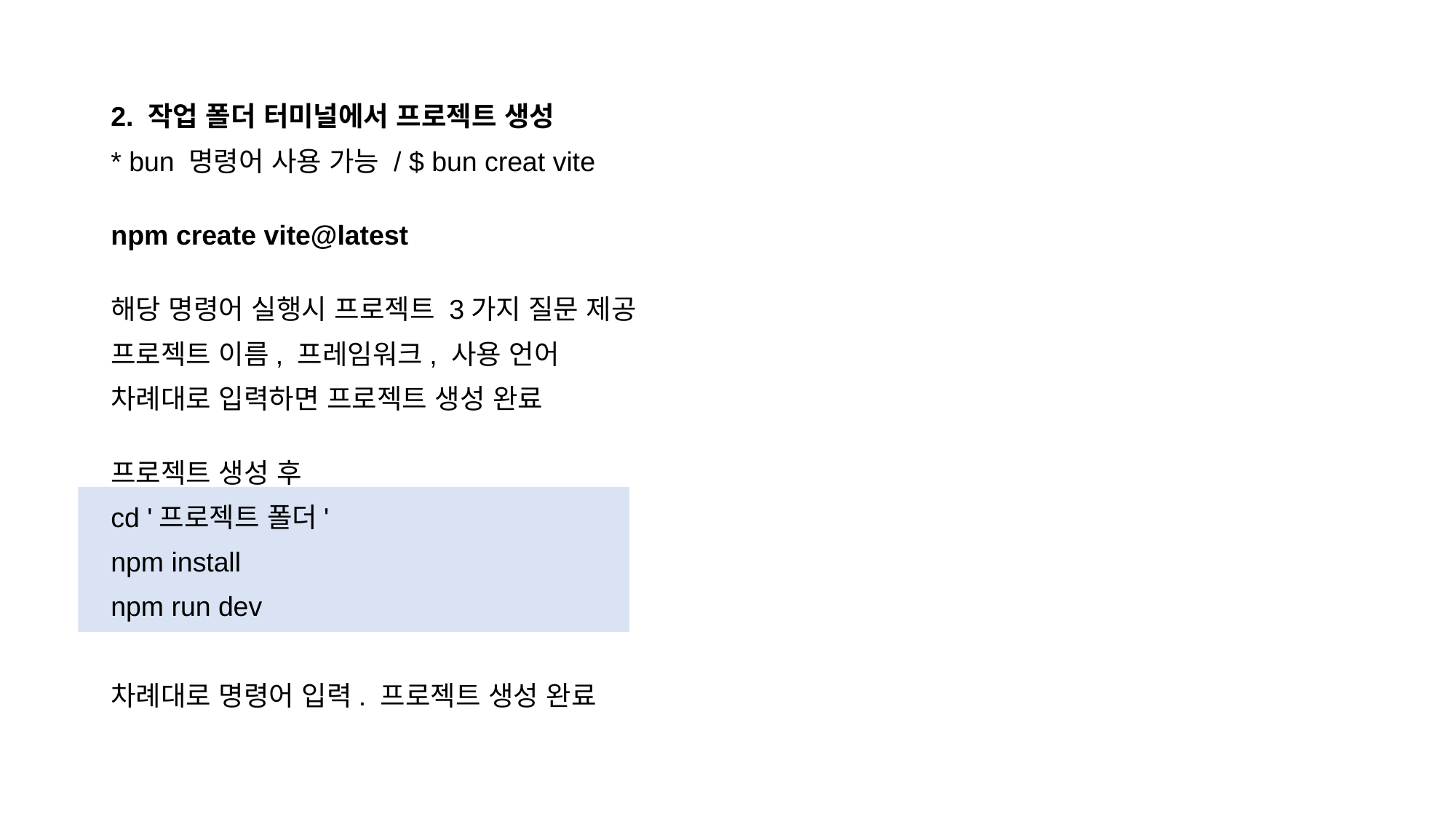

2. 작업 폴더 터미널에서 프로젝트 생성
* bun 명령어 사용 가능 / $ bun creat vite
npm create vite@latest
해당 명령어 실행시 프로젝트 3가지 질문 제공
프로젝트 이름, 프레임워크, 사용 언어
차례대로 입력하면 프로젝트 생성 완료
프로젝트 생성 후
cd '프로젝트 폴더'
npm install
npm run dev

차례대로 명령어 입력. 프로젝트 생성 완료